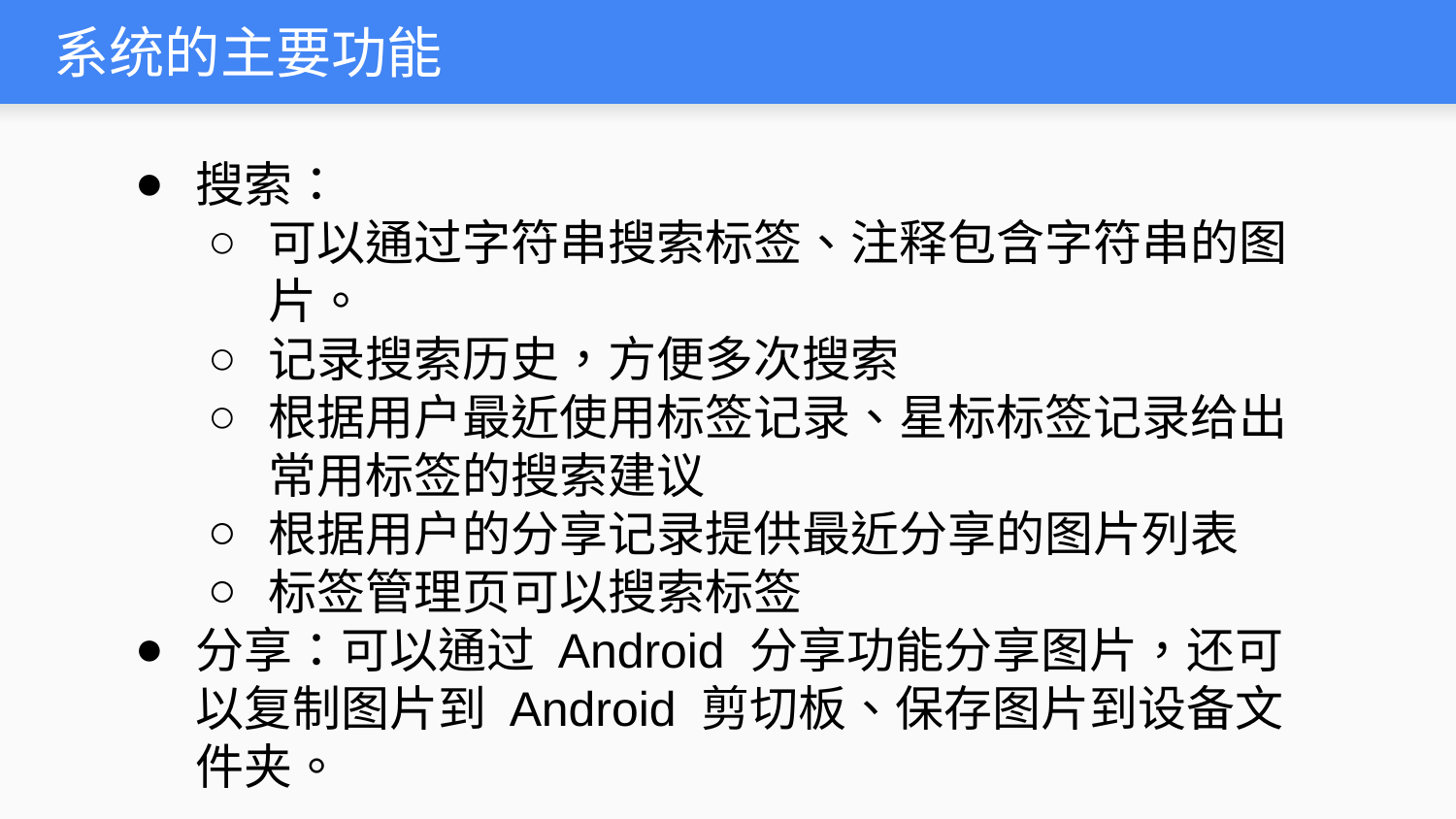

# 系统的主要功能
搜索：
可以通过字符串搜索标签、注释包含字符串的图片。
记录搜索历史，方便多次搜索
根据用户最近使用标签记录、星标标签记录给出常用标签的搜索建议
根据用户的分享记录提供最近分享的图片列表
标签管理页可以搜索标签
分享：可以通过 Android 分享功能分享图片，还可以复制图片到 Android 剪切板、保存图片到设备文件夹。